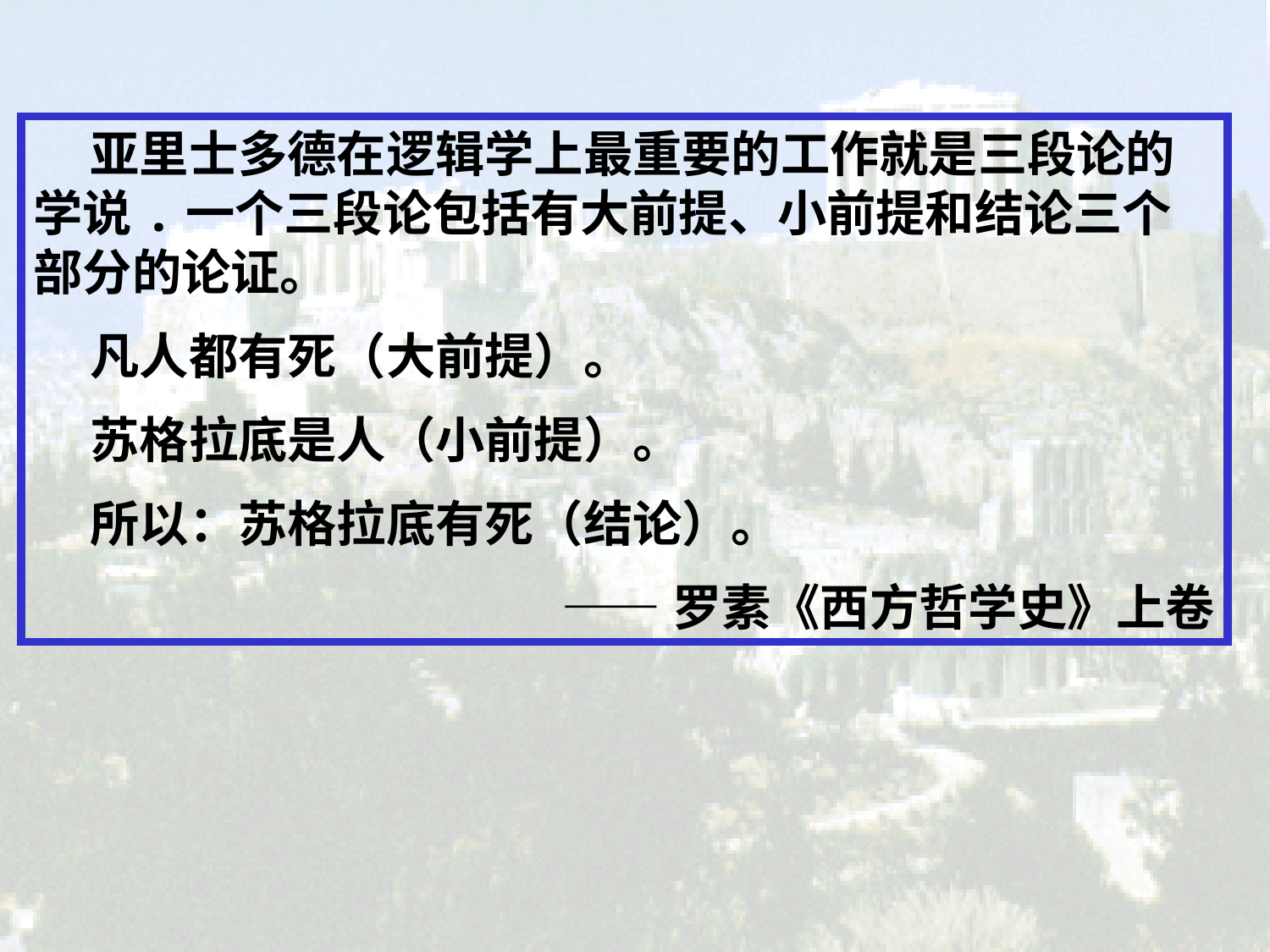

亚里士多德在逻辑学上最重要的工作就是三段论的学说.一个三段论包括有大前提、小前提和结论三个部分的论证。
    凡人都有死（大前提）。
    苏格拉底是人（小前提）。
    所以：苏格拉底有死（结论）。
——罗素《西方哲学史》上卷